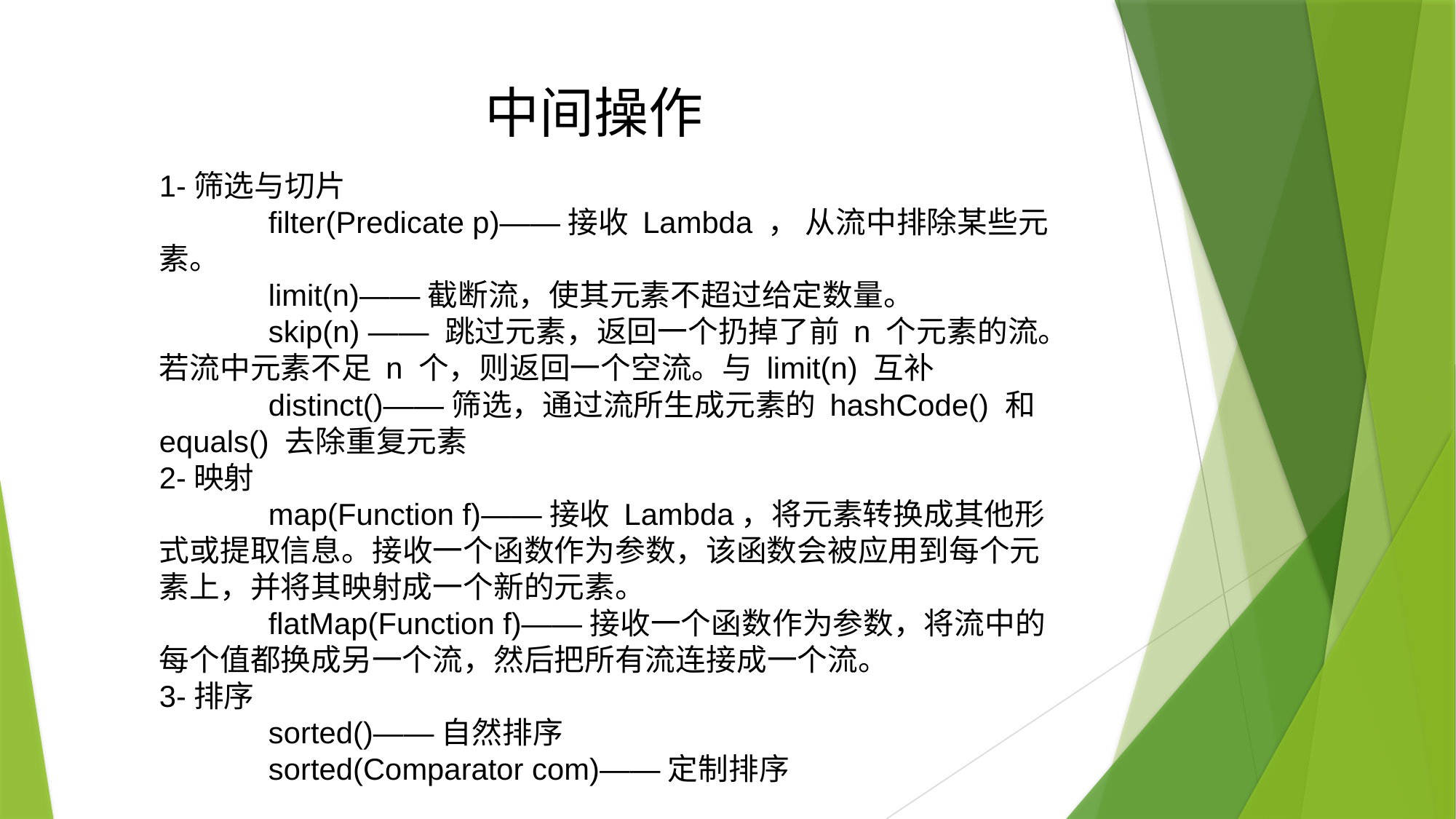

# 中间操作
1-筛选与切片
	filter(Predicate p)——接收 Lambda ， 从流中排除某些元素。
	limit(n)——截断流，使其元素不超过给定数量。
	skip(n) —— 跳过元素，返回一个扔掉了前 n 个元素的流。若流中元素不足 n 个，则返回一个空流。与 limit(n) 互补
	distinct()——筛选，通过流所生成元素的 hashCode() 和 equals() 去除重复元素
2-映射
	map(Function f)——接收 Lambda，将元素转换成其他形式或提取信息。接收一个函数作为参数，该函数会被应用到每个元素上，并将其映射成一个新的元素。
	flatMap(Function f)——接收一个函数作为参数，将流中的每个值都换成另一个流，然后把所有流连接成一个流。
3-排序
	sorted()——自然排序
	sorted(Comparator com)——定制排序